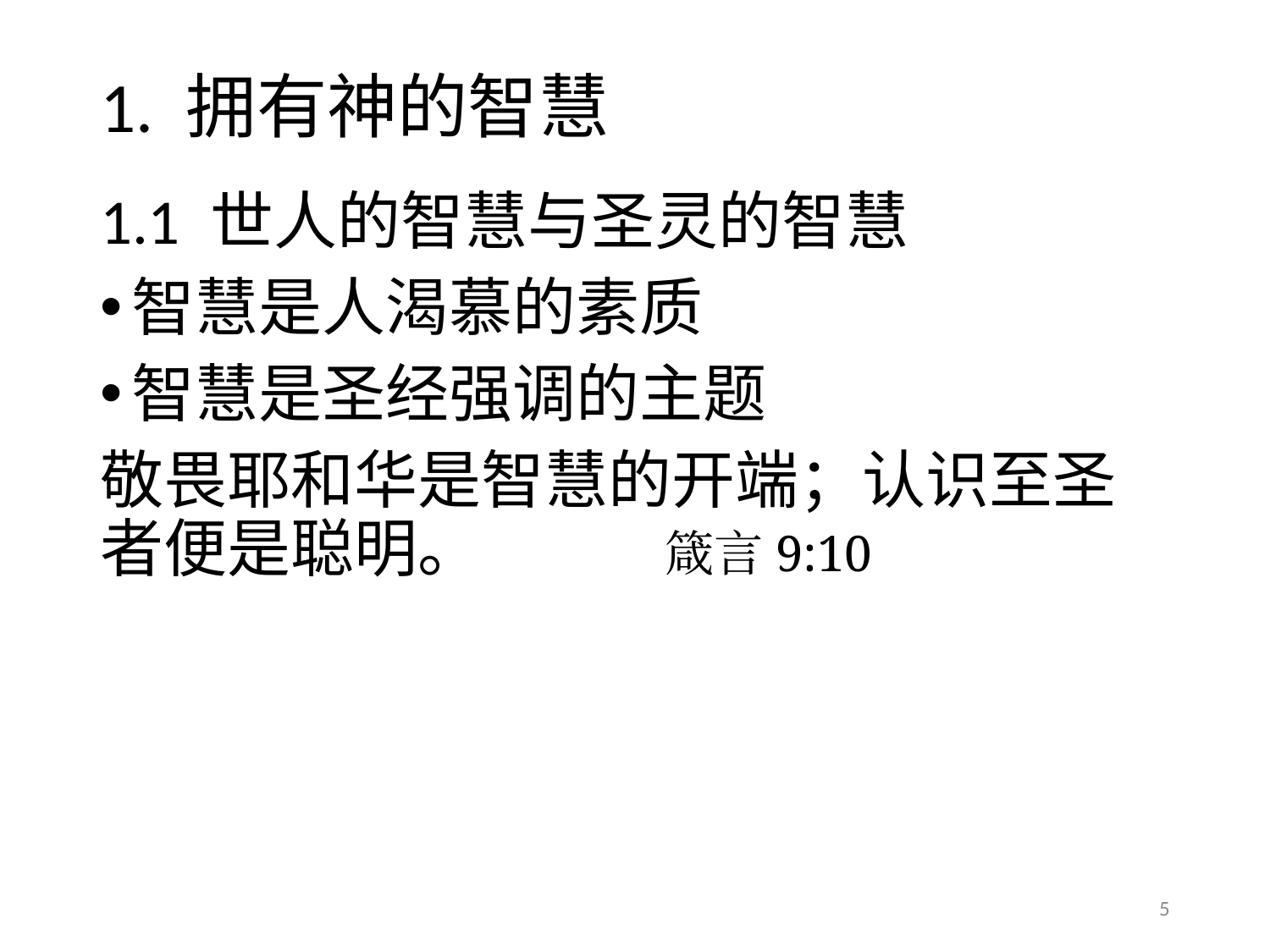

# 1. 拥有神的智慧
1.1 世人的智慧与圣灵的智慧
智慧是人渴慕的素质
智慧是圣经强调的主题
敬畏耶和华是智慧的开端；认识至圣者便是聪明。             箴言9:10
5